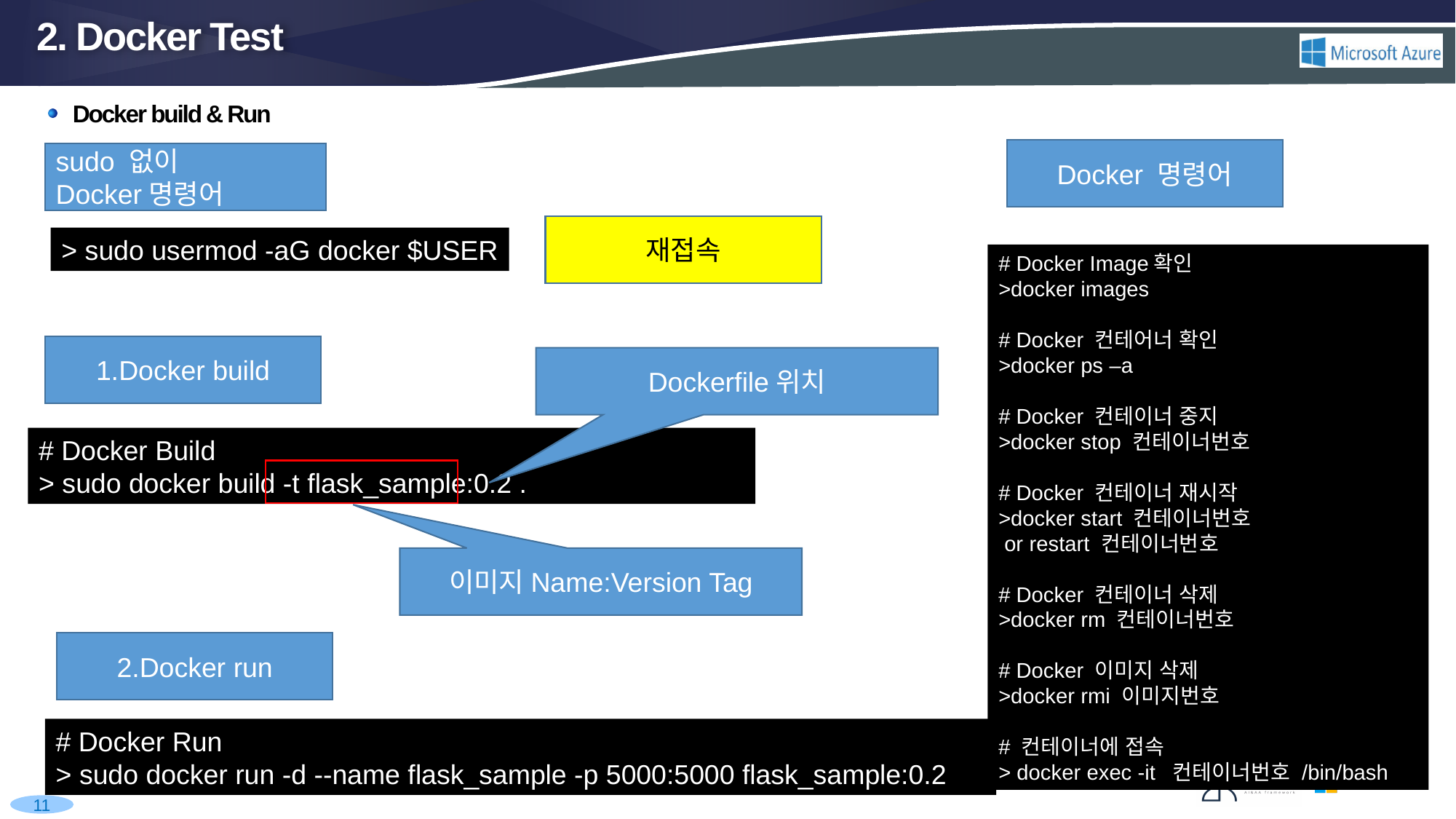

# 2. Docker Test
Docker build & Run
Docker 명령어
sudo 없이
Docker명령어
재접속
> sudo usermod -aG docker $USER
# Docker Image확인
>docker images

# Docker 컨테어너 확인
>docker ps –a

# Docker 컨테이너 중지
>docker stop 컨테이너번호

# Docker 컨테이너 재시작
>docker start 컨테이너번호
 or restart 컨테이너번호

# Docker 컨테이너 삭제
>docker rm 컨테이너번호

# Docker 이미지 삭제
>docker rmi 이미지번호

# 컨테이너에 접속
> docker exec -it  컨테이너번호 /bin/bash
1.Docker build
Dockerfile위치
# Docker Build
> sudo docker build -t flask_sample:0.2 .

이미지Name:Version Tag
2.Docker run
# Docker Run
> sudo docker run -d --name flask_sample -p 5000:5000 flask_sample:0.2